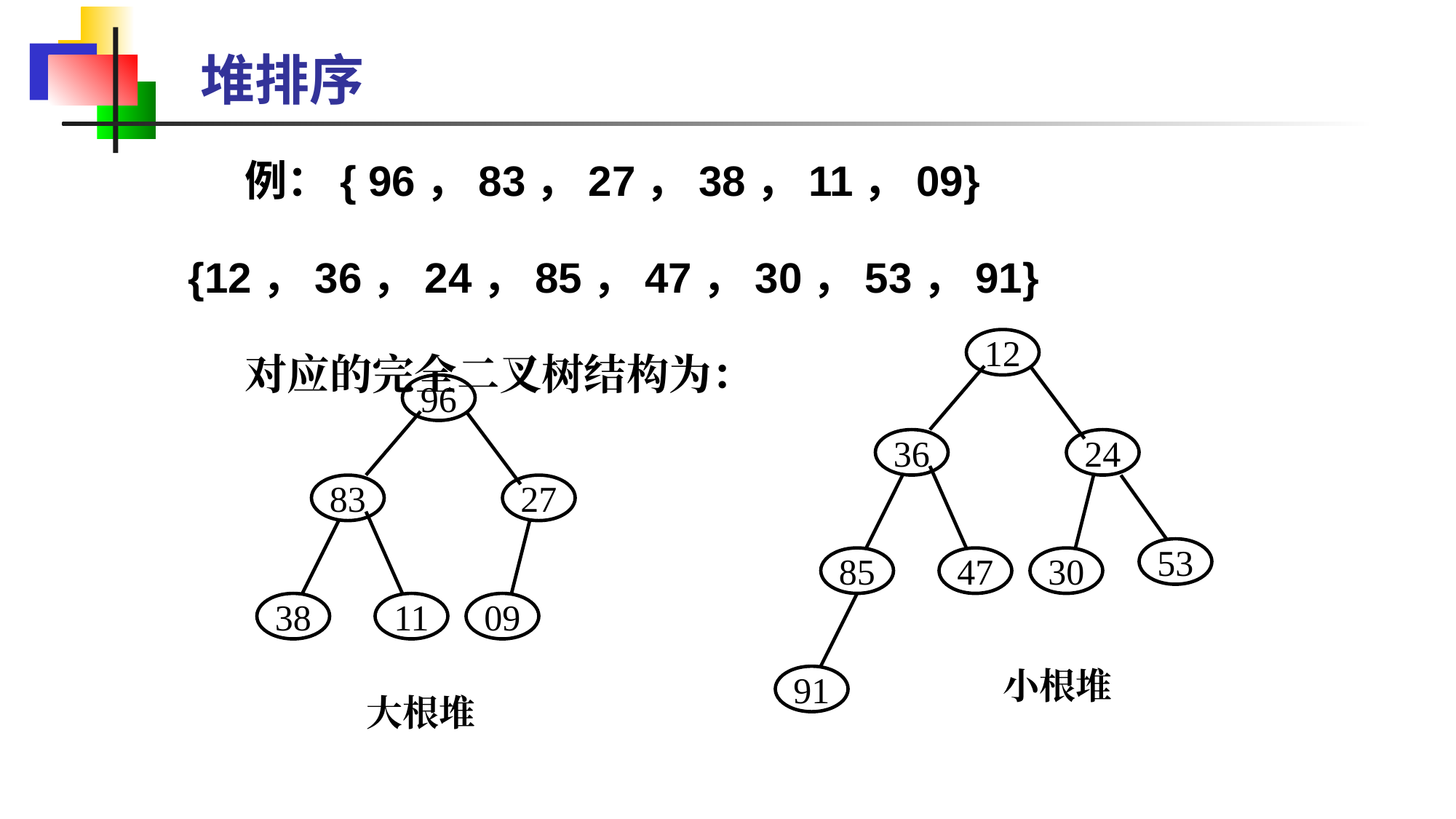

堆排序
例：{ 96，83，27，38，11，09}
        {12，36，24，85，47，30，53，91}

对应的完全二叉树结构为：
12

36
24

53
85
47
30

91
小根堆
96

83
27

38
11
09
大根堆